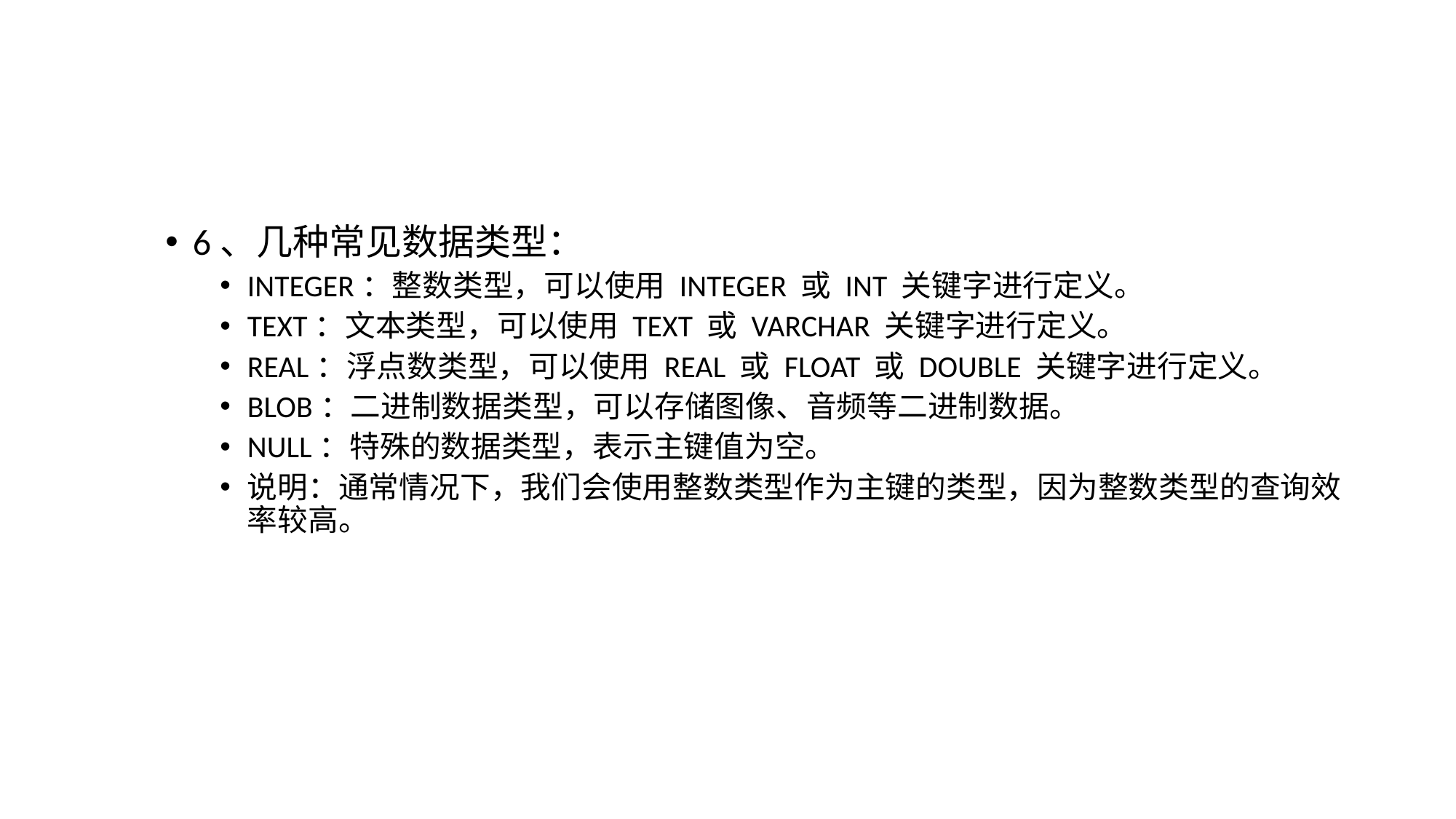

#
6、几种常见数据类型：
INTEGER：整数类型，可以使用 INTEGER 或 INT 关键字进行定义。
TEXT：文本类型，可以使用 TEXT 或 VARCHAR 关键字进行定义。
REAL：浮点数类型，可以使用 REAL 或 FLOAT 或 DOUBLE 关键字进行定义。
BLOB：二进制数据类型，可以存储图像、音频等二进制数据。
NULL：特殊的数据类型，表示主键值为空。
说明：通常情况下，我们会使用整数类型作为主键的类型，因为整数类型的查询效率较高。